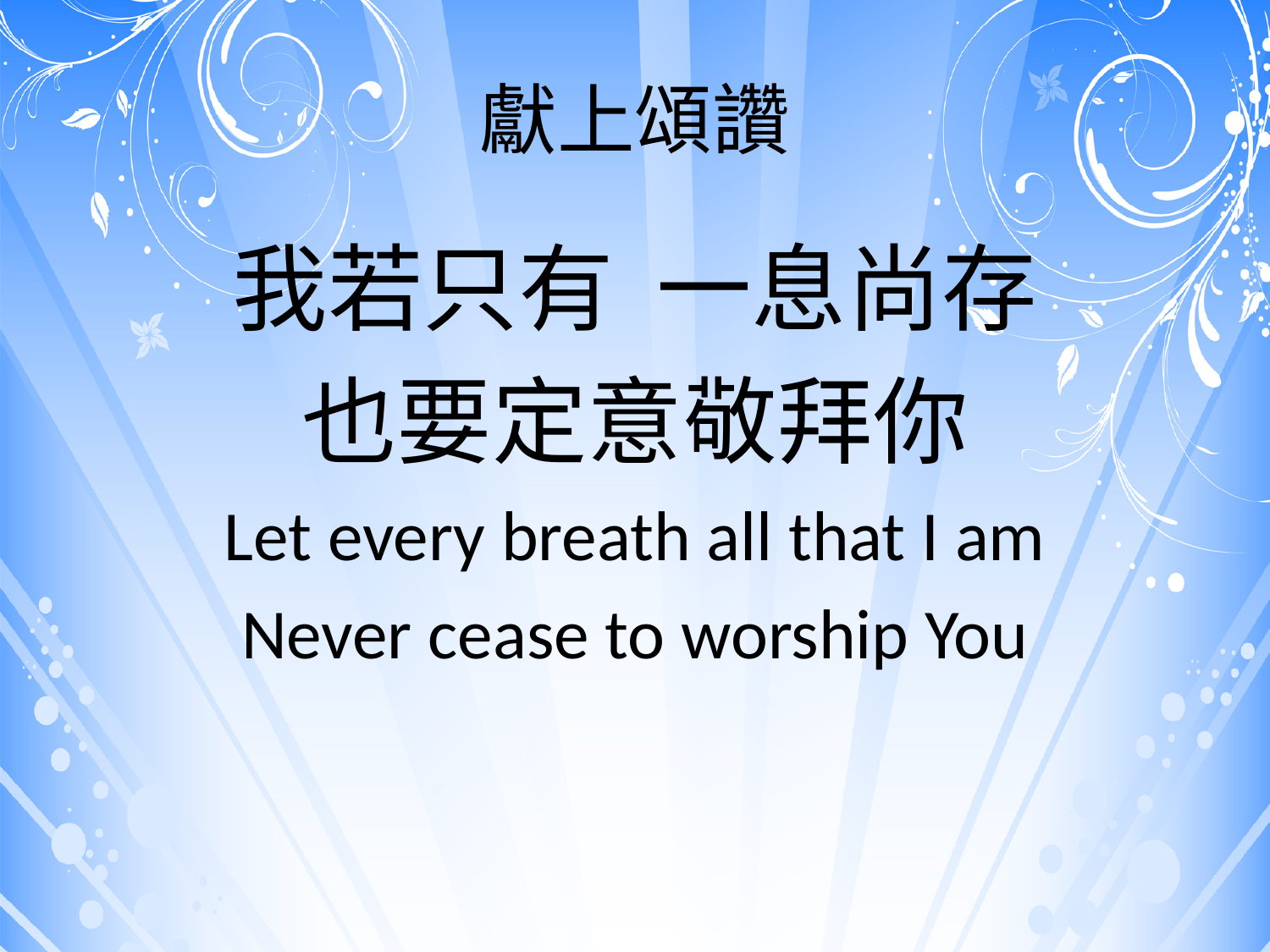

# 獻上頌讚
我若只有  一息尚存
也要定意敬拜你
Let every breath all that I am
Never cease to worship You